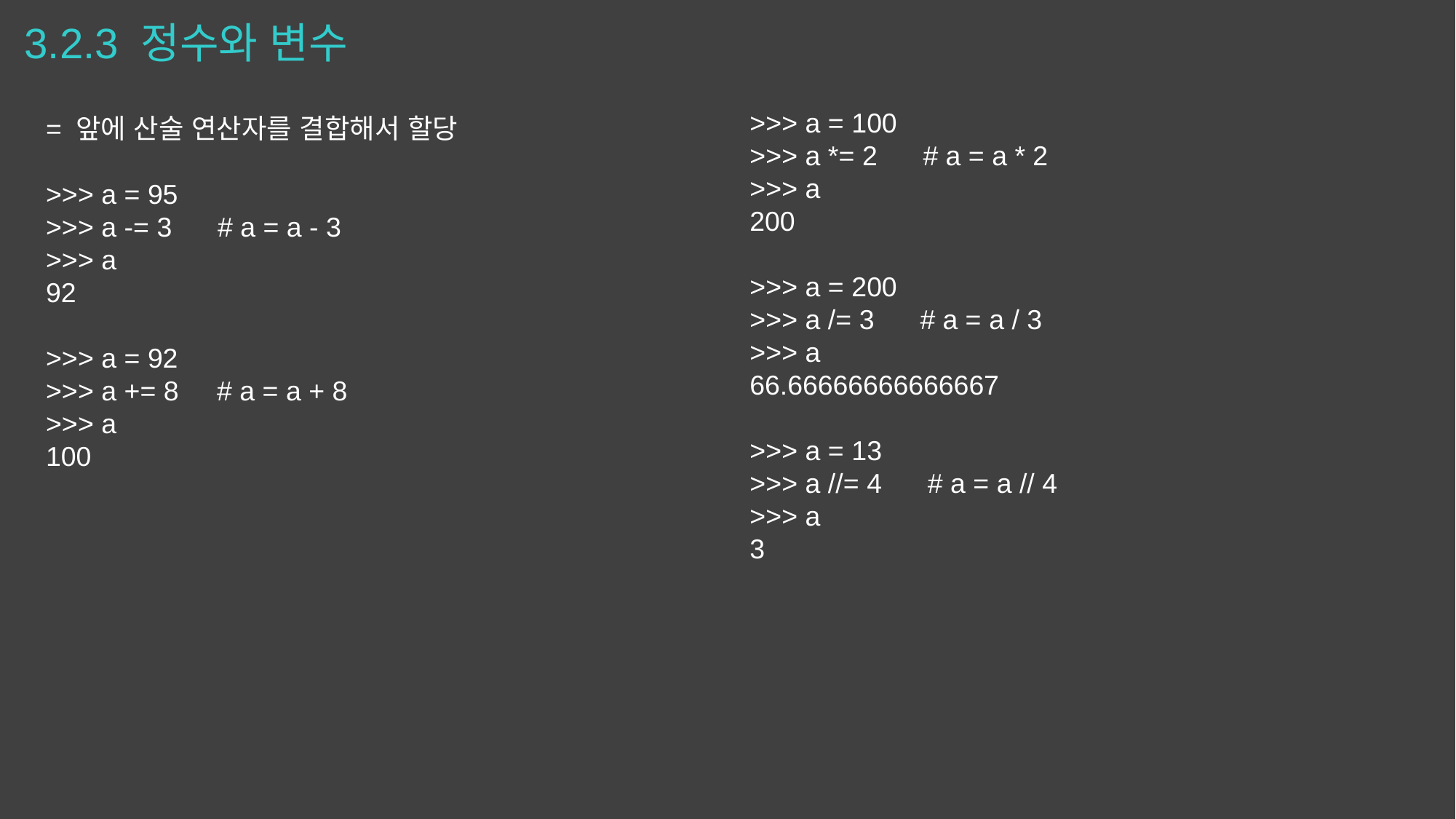

# 3.2.3 정수와 변수
>>> a = 100
>>> a *= 2      # a = a * 2
>>> a
200

>>> a = 200
>>> a /= 3      # a = a / 3
>>> a
66.66666666666667

>>> a = 13
>>> a //= 4      # a = a // 4
>>> a
3
= 앞에 산술 연산자를 결합해서 할당

>>> a = 95
>>> a -= 3      # a = a - 3
>>> a
92

>>> a = 92
>>> a += 8     # a = a + 8
>>> a
100